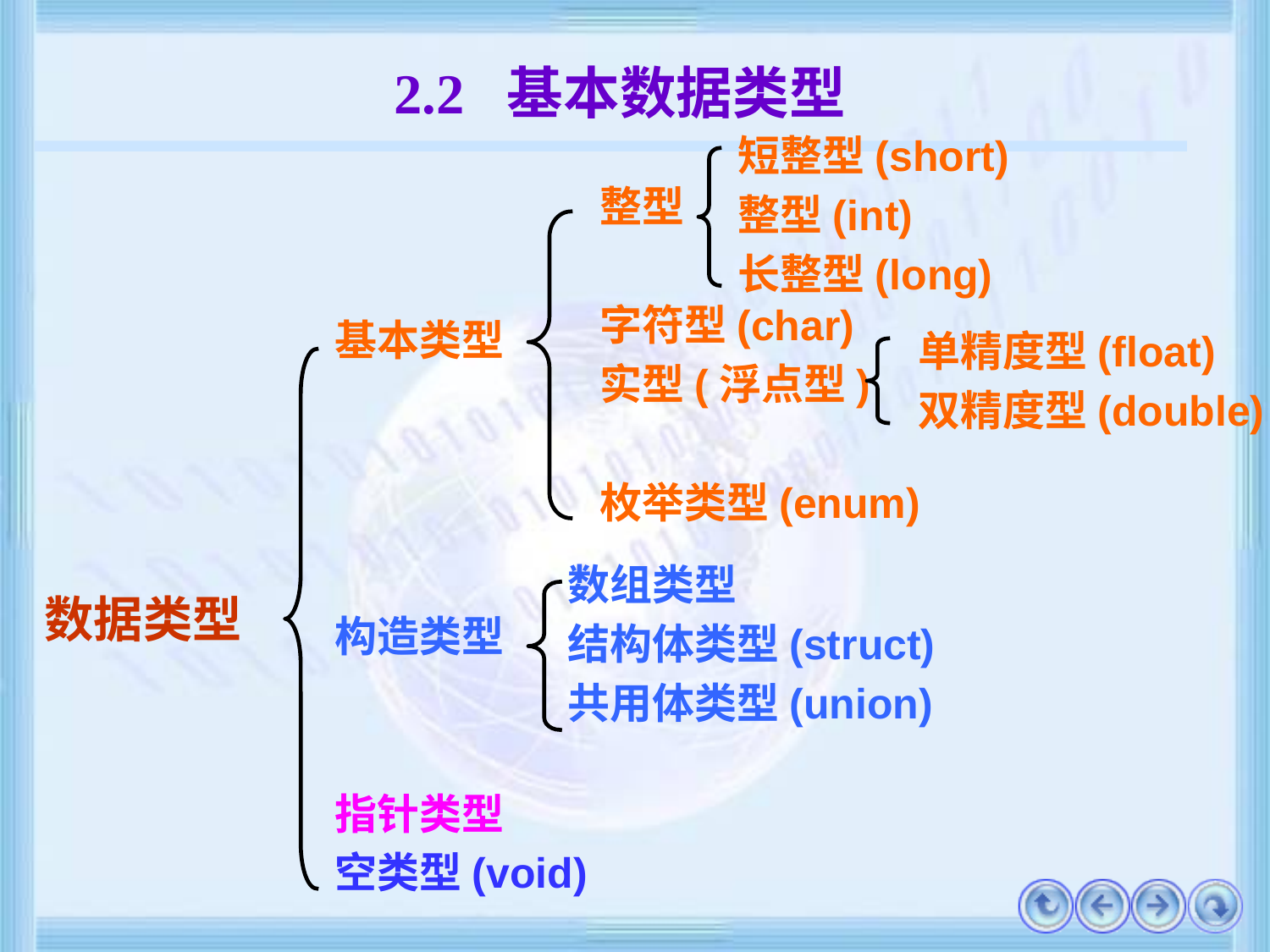

# 2.2  基本数据类型
短整型(short)
整型(int)
长整型(long)

整型

字符型(char)
实型(浮点型)

枚举类型(enum)

基本类型

构造类型

指针类型
空类型(void)
单精度型(float)
双精度型(double)

数组类型
结构体类型(struct)
共用体类型(union)
数据类型